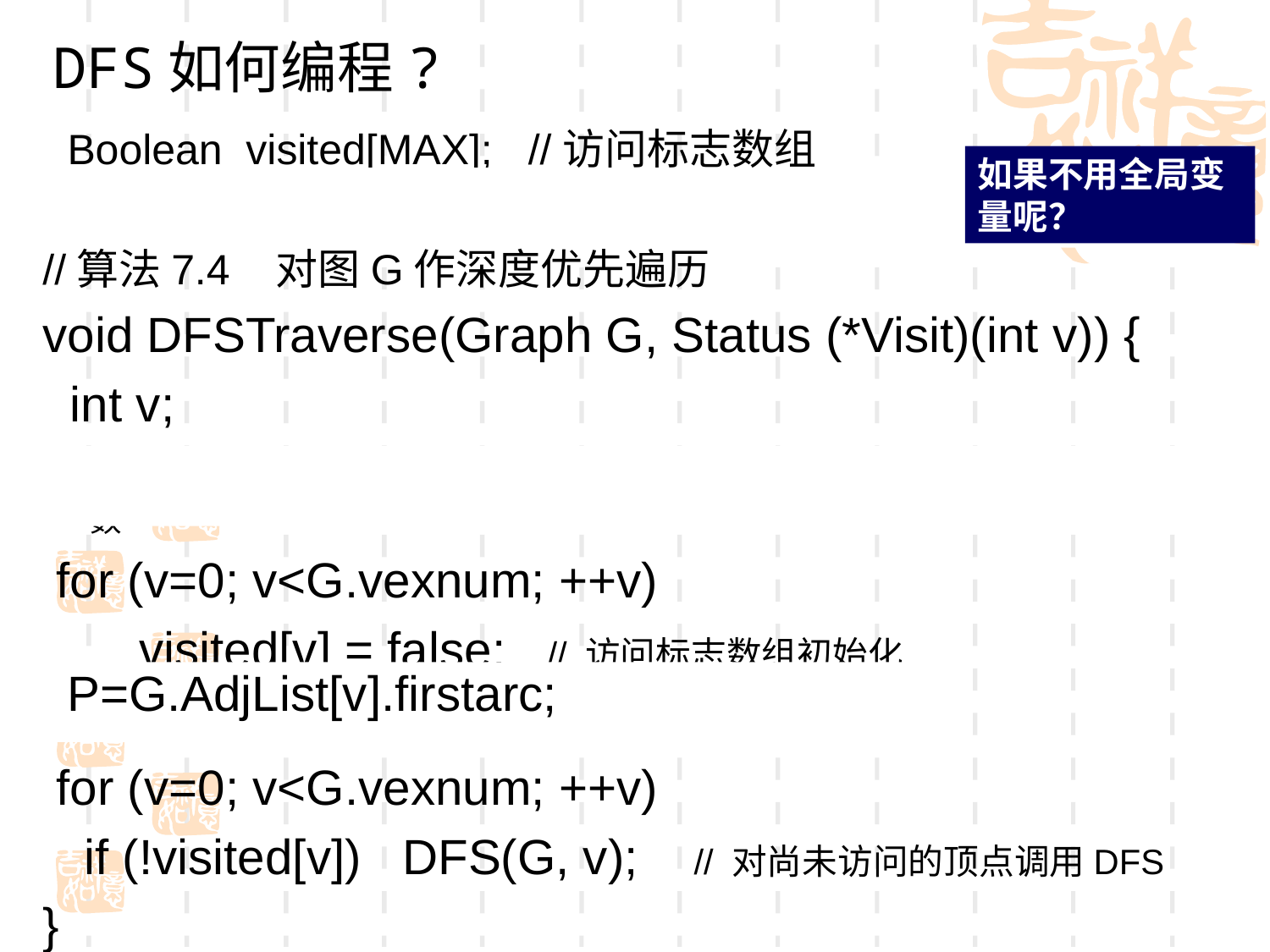

DFS如何编程?
Boolean  visited[MAX];   //访问标志数组
status (*visitFunc)(int v );   //全局函数变量
如果不用全局变量呢？
hu
//算法7.4   对图G作深度优先遍历
void DFSTraverse(Graph G, Status (*Visit)(int v)) {
  int v;
  VisitFunc = Visit;  // 使用全局变量VisitFunc，使DFS不必设函数指针参数
 for (v=0; v<G.vexnum; ++v)
       visited[v] = false;   // 访问标志数组初始化

 for (v=0; v<G.vexnum; ++v)
   if (!visited[v])   DFS(G, v);    // 对尚未访问的顶点调用DFS
}
hu
P=G.AdjList[v].firstarc;